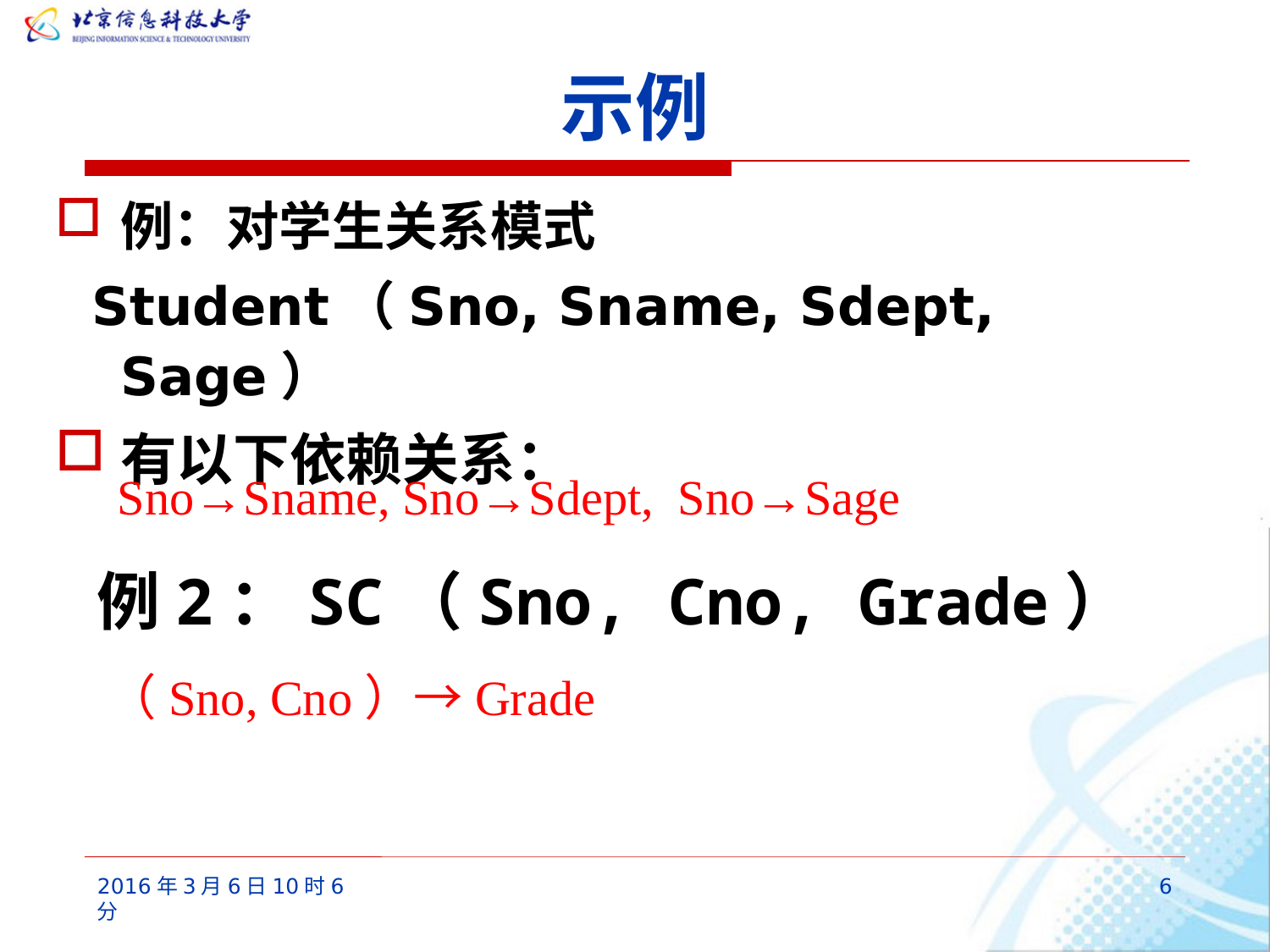

# 示例
例：对学生关系模式
  Student（Sno, Sname, Sdept, Sage）
有以下依赖关系：
Sno→Sname, Sno→Sdept,  Sno→Sage
 例2：SC（Sno, Cno, Grade）
（Sno, Cno）→Grade
2016年3月6日10时6分
6